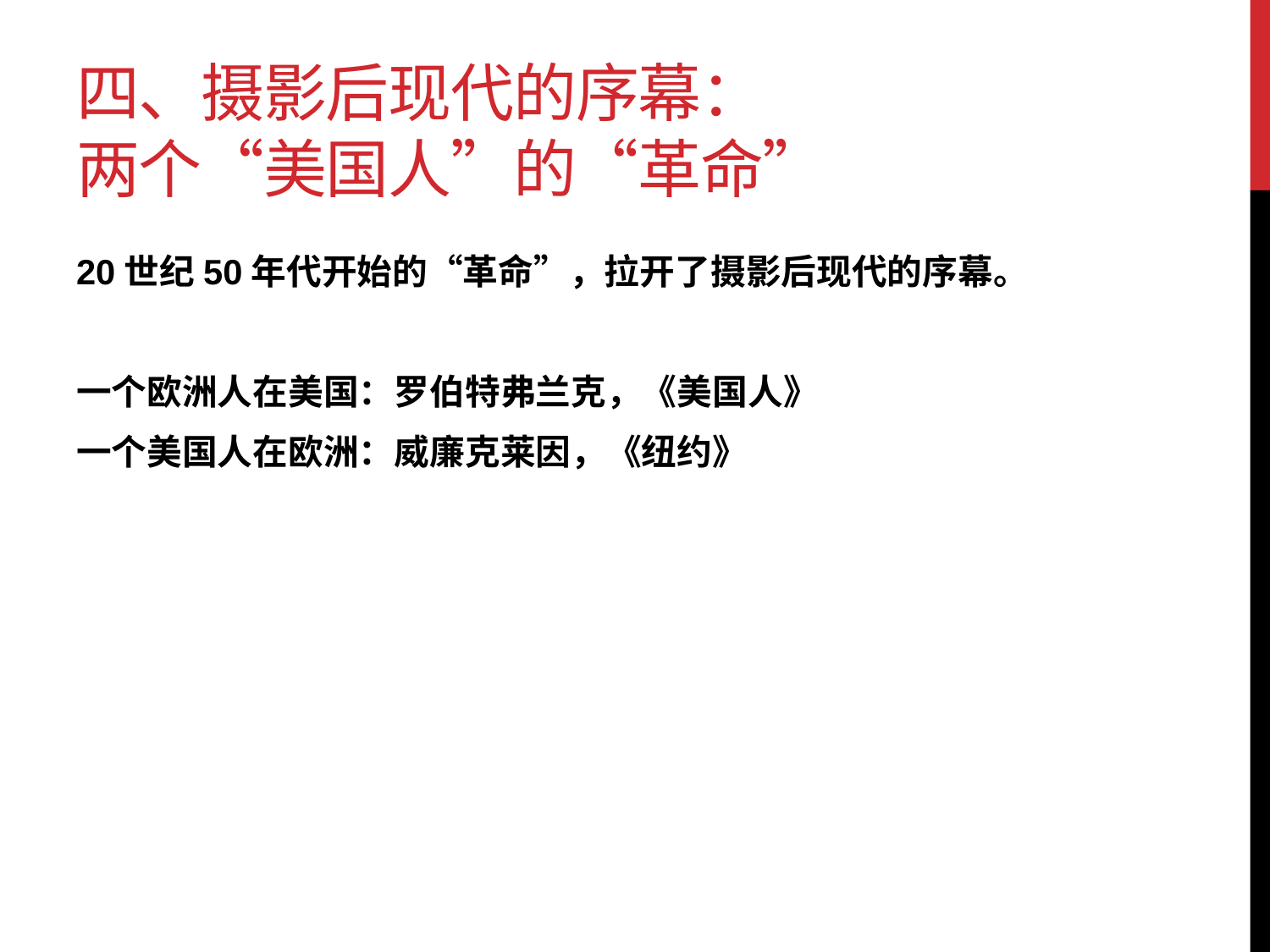

# 四、摄影后现代的序幕： 两个“美国人”的“革命”
20世纪50年代开始的“革命”，拉开了摄影后现代的序幕。

一个欧洲人在美国：罗伯特弗兰克，《美国人》
一个美国人在欧洲：威廉克莱因，《纽约》